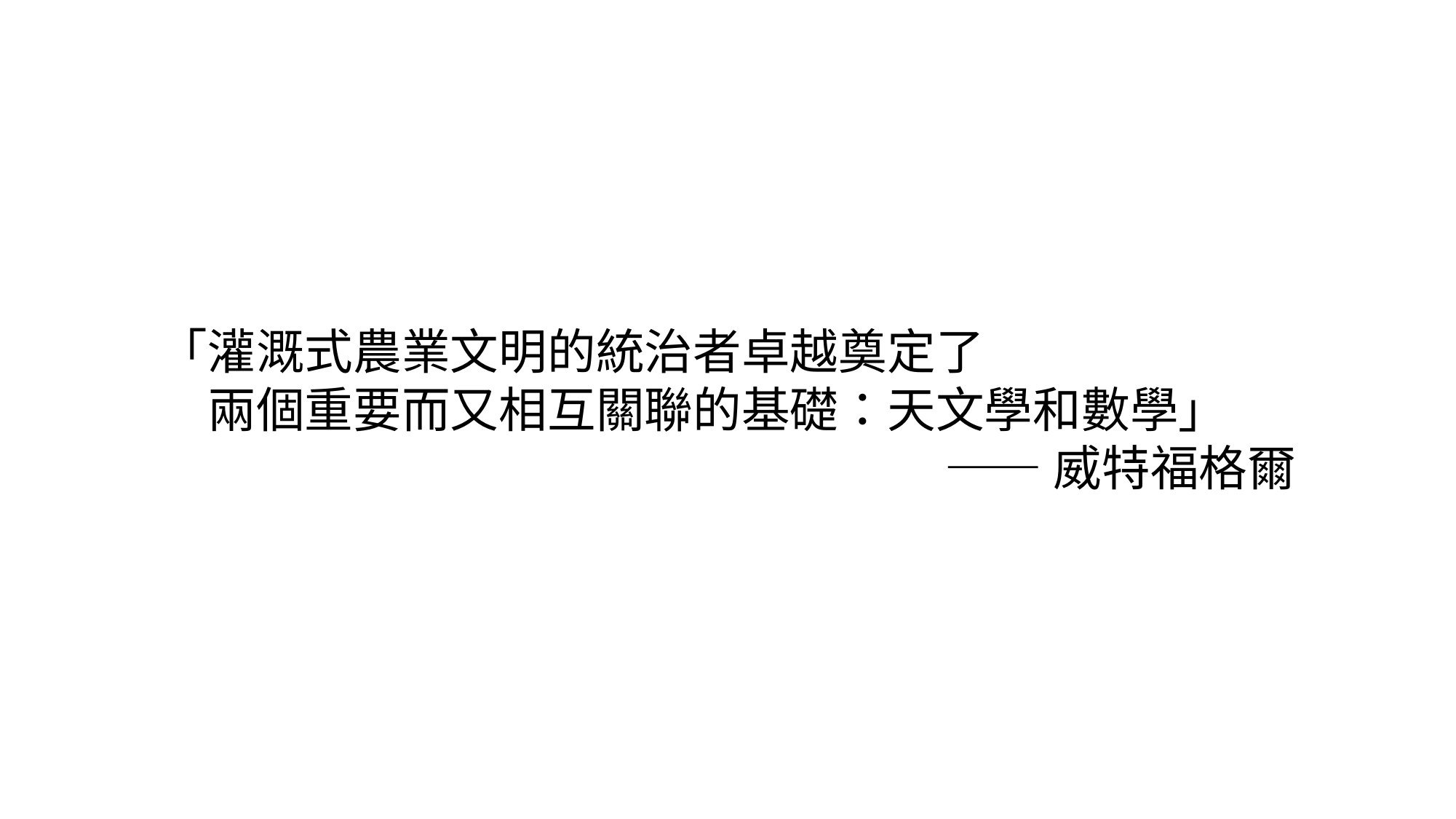

「灌溉式農業文明的統治者卓越奠定了
　兩個重要而又相互關聯的基礎：天文學和數學」
——威特福格爾